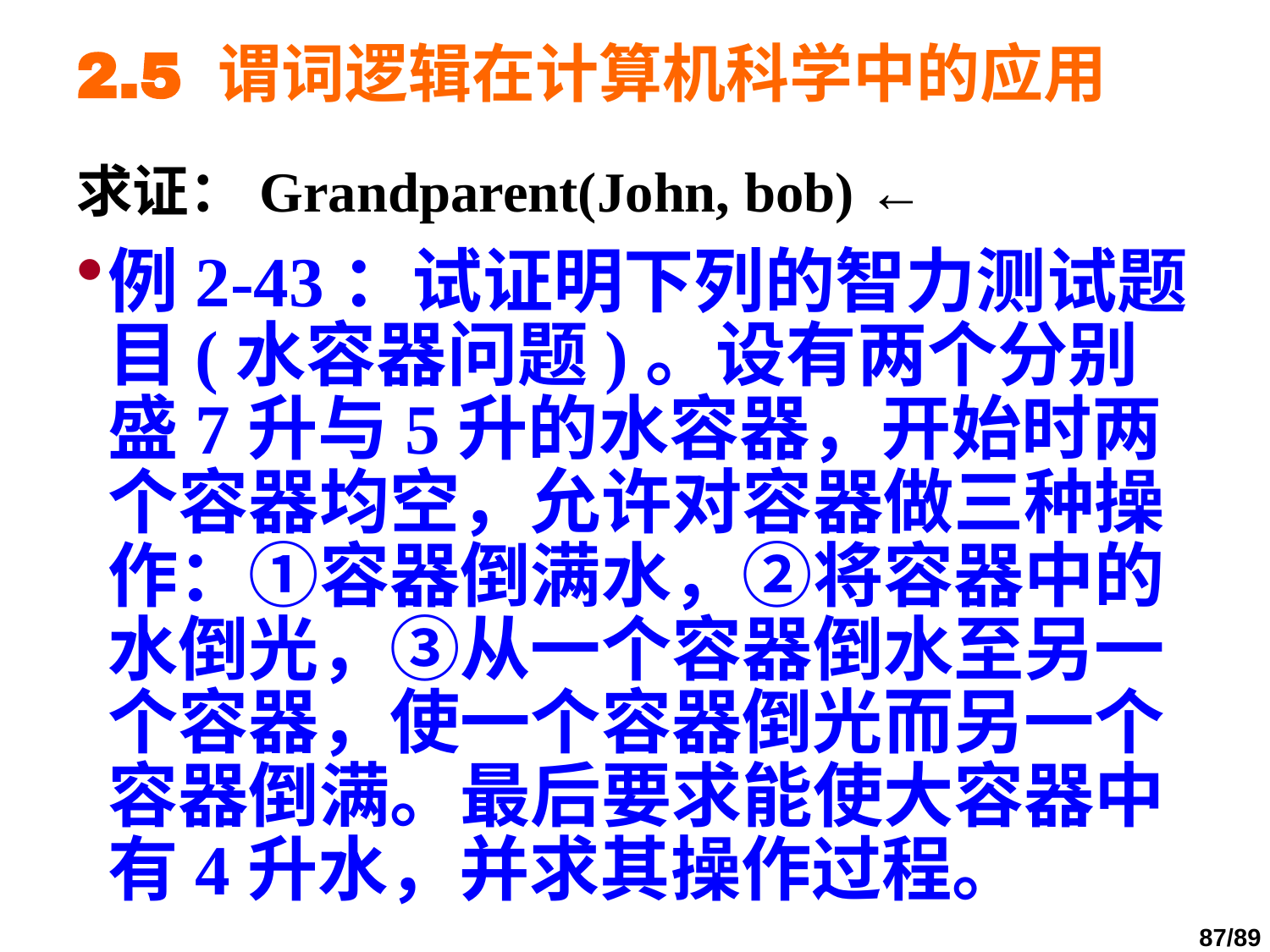

# 2.5 谓词逻辑在计算机科学中的应用
求证：Grandparent(John, bob) ←
例2-43：试证明下列的智力测试题目(水容器问题)。设有两个分别盛7升与5升的水容器，开始时两个容器均空，允许对容器做三种操作：①容器倒满水，②将容器中的水倒光，③从一个容器倒水至另一个容器，使一个容器倒光而另一个容器倒满。最后要求能使大容器中有4升水，并求其操作过程。